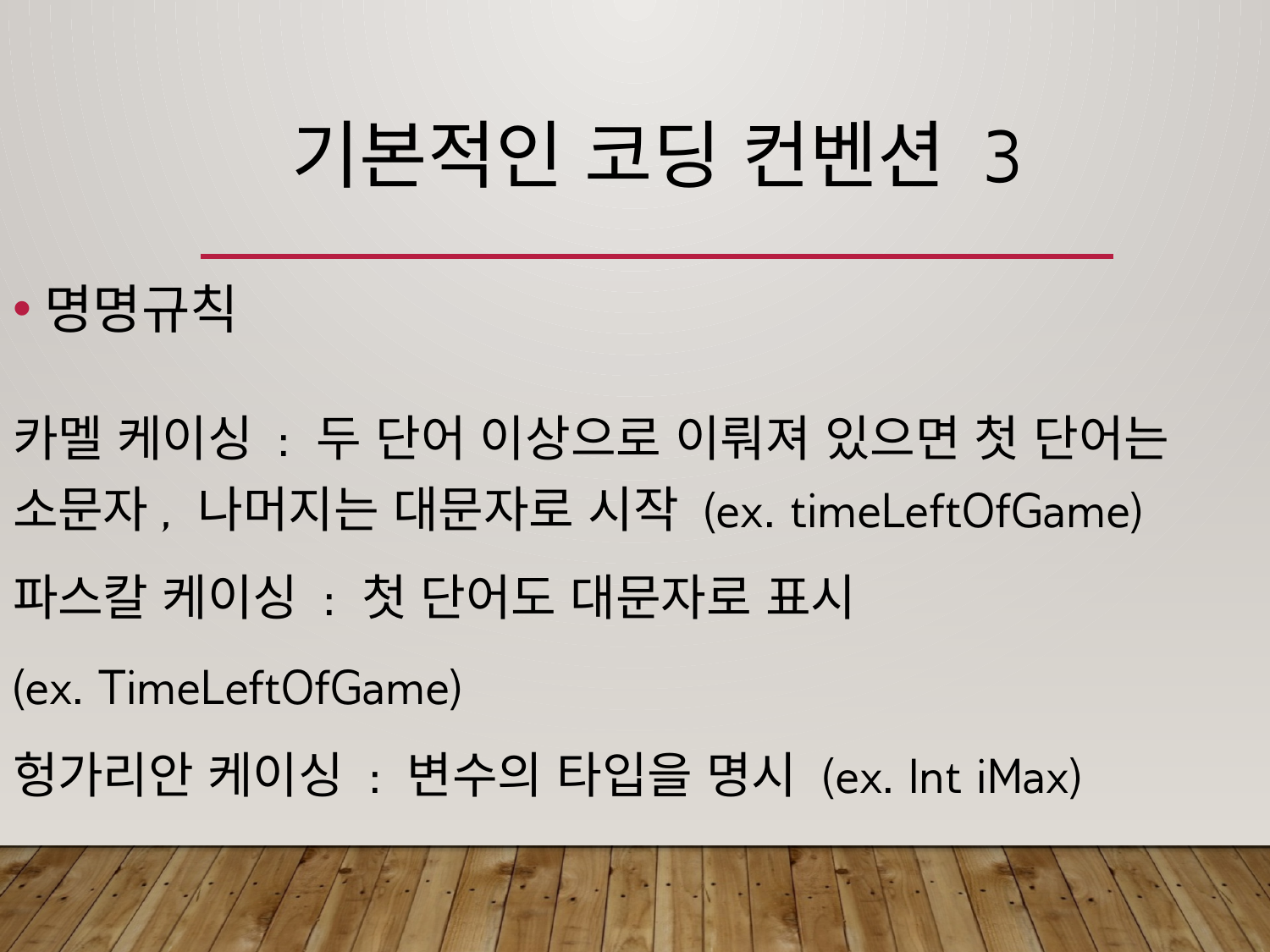

# 기본적인 코딩 컨벤션 3
명명규칙

카멜 케이싱 : 두 단어 이상으로 이뤄져 있으면 첫 단어는 소문자, 나머지는 대문자로 시작 (ex. timeLeftOfGame)
파스칼 케이싱 : 첫 단어도 대문자로 표시
(ex. TimeLeftOfGame)
헝가리안 케이싱 : 변수의 타입을 명시 (ex. Int iMax)